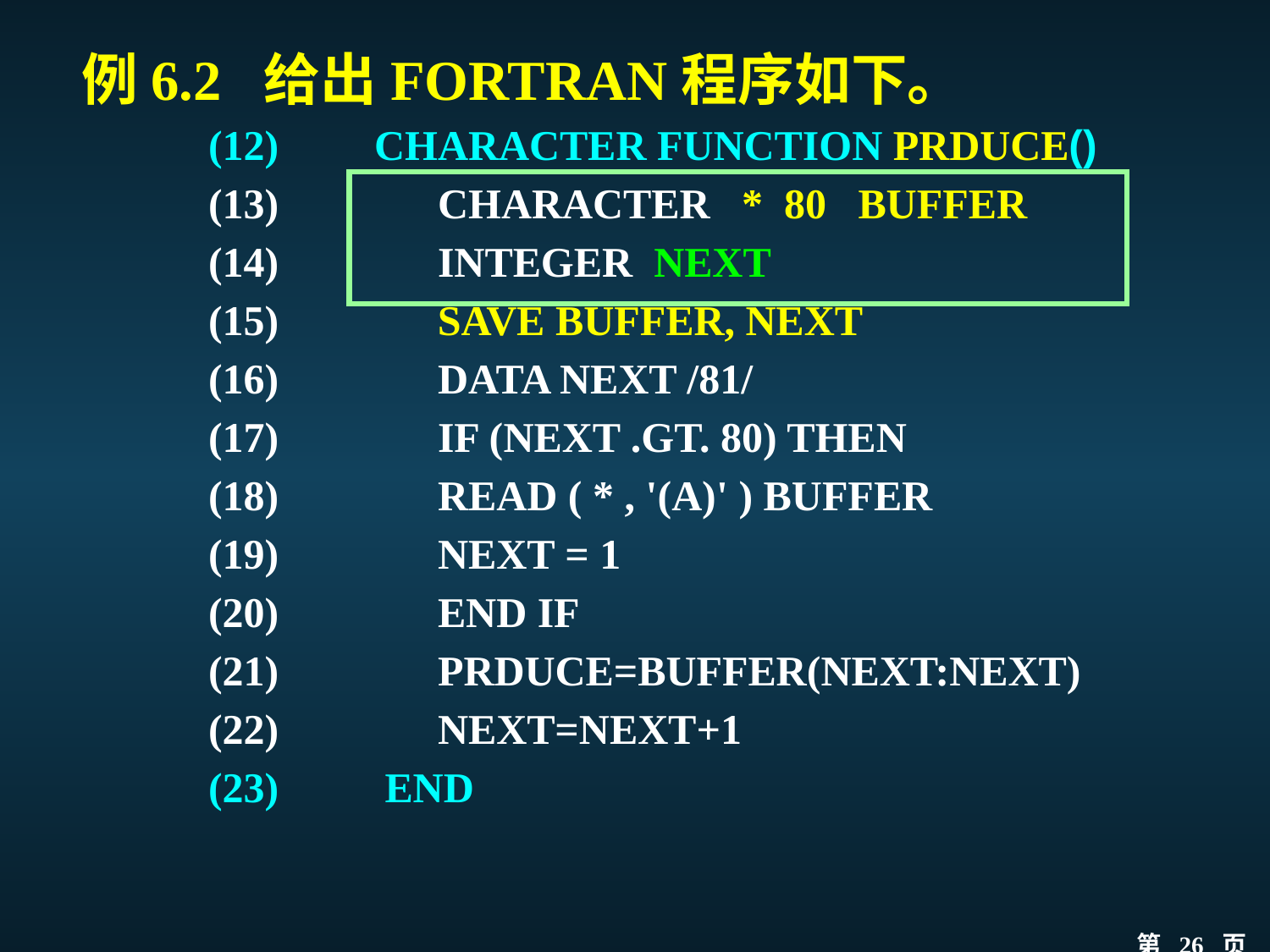

例6.2  给出FORTRAN程序如下。
            (12)         CHARACTER FUNCTION PRDUCE()
            (13)               CHARACTER   *  80   BUFFER
         	(14)               INTEGER  NEXT
            (15)               SAVE BUFFER, NEXT
            (16)               DATA NEXT /81/
        	(17)               IF (NEXT .GT. 80) THEN
         	(18)               READ ( * , '(A)' ) BUFFER
        	(19)               NEXT = 1
         	(20)               END IF
        	(21)               PRDUCE=BUFFER(NEXT:NEXT)
         	(22)               NEXT=NEXT+1
        	(23)          END